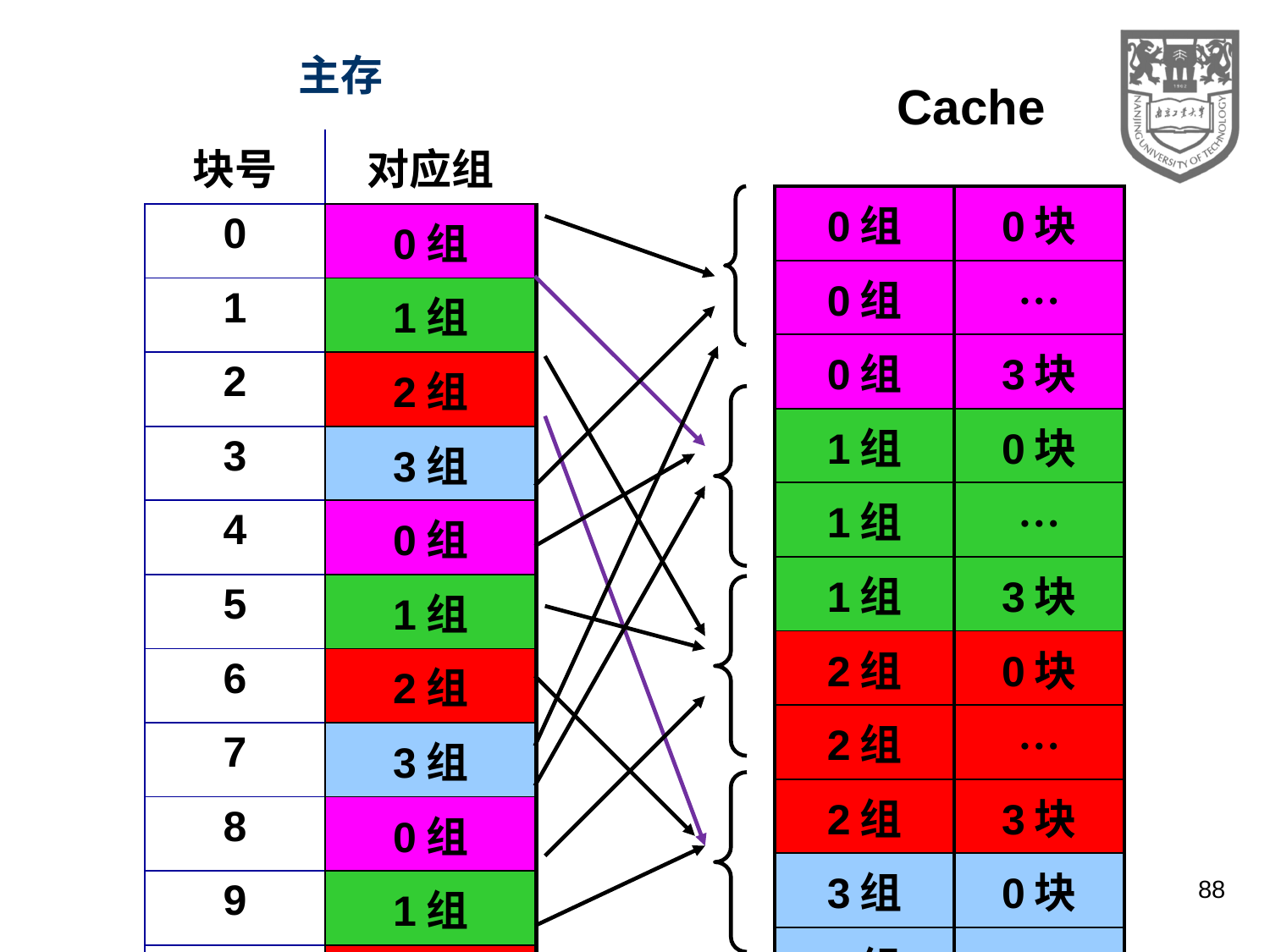

主存
Cache
| 块号 | 对应组 |
| --- | --- |
| 0 | 0组 |
| 1 | 1组 |
| 2 | 2组 |
| 3 | 3组 |
| 4 | 0组 |
| 5 | 1组 |
| 6 | 2组 |
| 7 | 3组 |
| 8 | 0组 |
| 9 | 1组 |
| 10 | 2组 |
| 11 | 3组 |

| 0组 | 0块 |
| --- | --- |
| 0组 | … |
| 0组 | 3块 |
| 1组 | 0块 |
| 1组 | … |
| 1组 | 3块 |
| 2组 | 0块 |
| 2组 | … |
| 2组 | 3块 |
| 3组 | 0块 |
| 3组 | … |
| 3组 | 3块 |

88